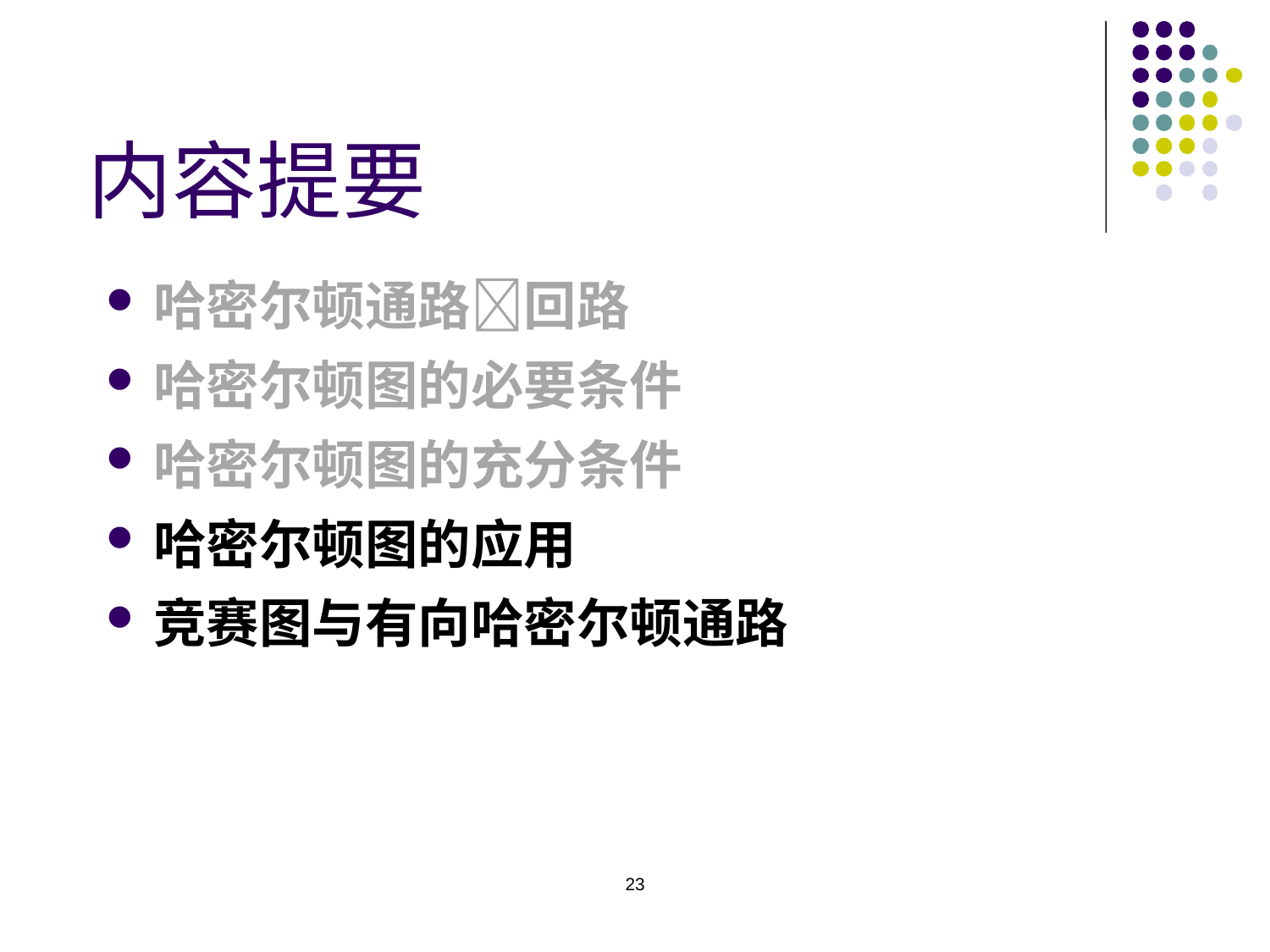

# 内容提要
哈密尔顿通路/回路
哈密尔顿图的必要条件
哈密尔顿图的充分条件
哈密尔顿图的应用
竞赛图与有向哈密尔顿通路
23